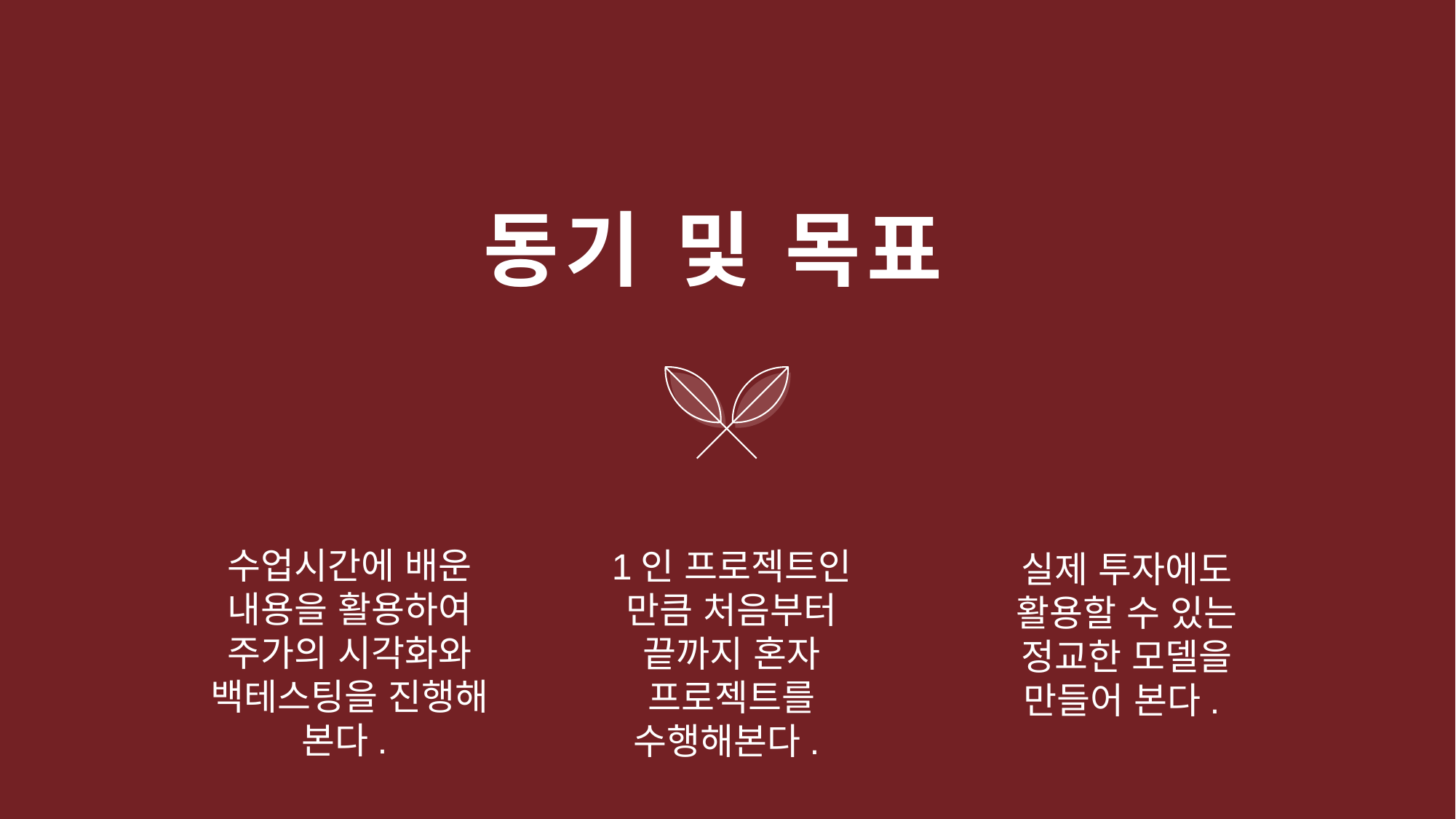

# 동기 및 목표

수업시간에 배운 내용을 활용하여 주가의 시각화와 백테스팅을 진행해 본다.
1인 프로젝트인 만큼 처음부터 끝까지 혼자 프로젝트를 수행해본다.
실제 투자에도 활용할 수 있는 정교한 모델을 만들어 본다.